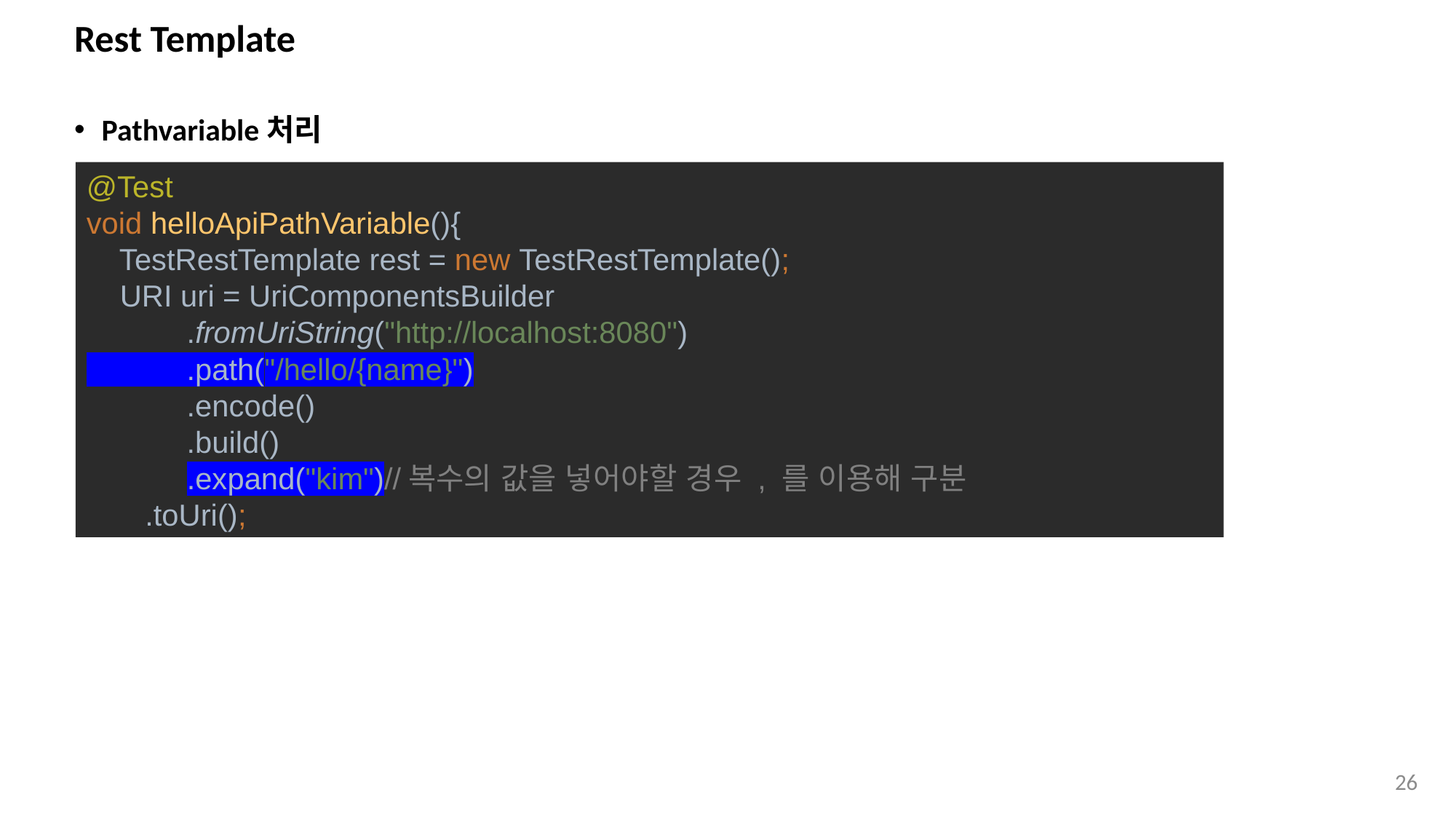

# Rest Template
Pathvariable처리

@Test
void helloApiPathVariable(){
    TestRestTemplate rest = new TestRestTemplate();
    URI uri = UriComponentsBuilder
            .fromUriString("http://localhost:8080")
            .path("/hello/{name}")
            .encode()
            .build()
            .expand("kim")//복수의 값을 넣어야할 경우 , 를 이용해 구분
      .toUri();
26